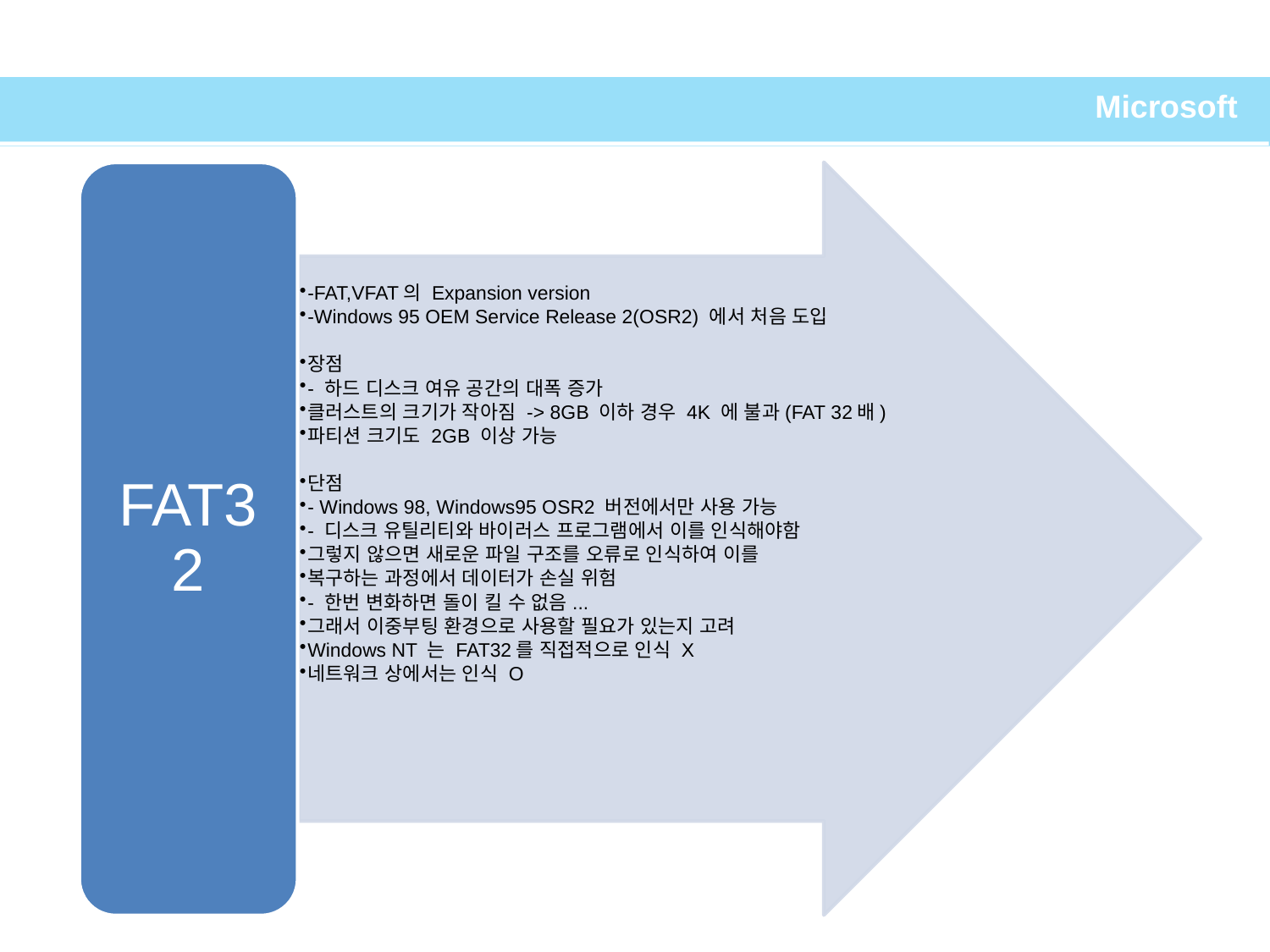

Microsoft

-FAT,VFAT의 Expansion version
-Windows 95 OEM Service Release 2(OSR2) 에서 처음 도입

장점
- 하드 디스크 여유 공간의 대폭 증가
클러스트의 크기가 작아짐 -> 8GB 이하 경우 4K 에 불과(FAT 32배)
파티션 크기도 2GB 이상 가능

단점
- Windows 98, Windows95 OSR2 버전에서만 사용 가능
- 디스크 유틸리티와 바이러스 프로그램에서 이를 인식해야함
그렇지 않으면 새로운 파일 구조를 오류로 인식하여 이를
복구하는 과정에서 데이터가 손실 위험
- 한번 변화하면 돌이 킬 수 없음...
그래서 이중부팅 환경으로 사용할 필요가 있는지 고려
Windows NT 는 FAT32를 직접적으로 인식 X
네트워크 상에서는 인식 O
FAT32